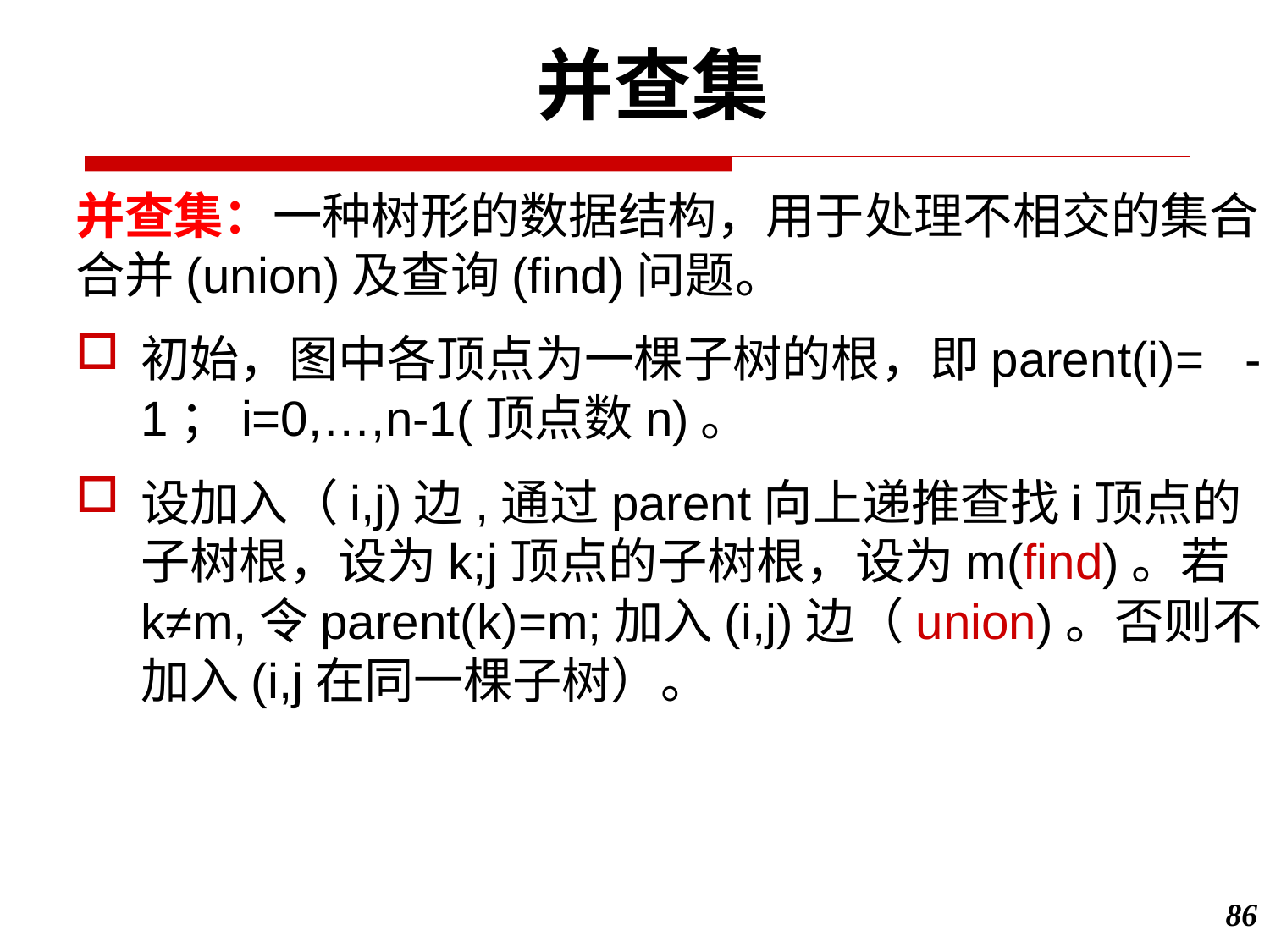

并查集
并查集：一种树形的数据结构，用于处理不相交的集合合并(union)及查询(find)问题。
初始，图中各顶点为一棵子树的根，即parent(i)=   -1；i=0,…,n-1(顶点数n)。
设加入（i,j)边,通过parent向上递推查找i顶点的子树根，设为k;j顶点的子树根，设为m(find)。若k≠m,令parent(k)=m;加入(i,j)边（union)。否则不加入(i,j在同一棵子树）。
86